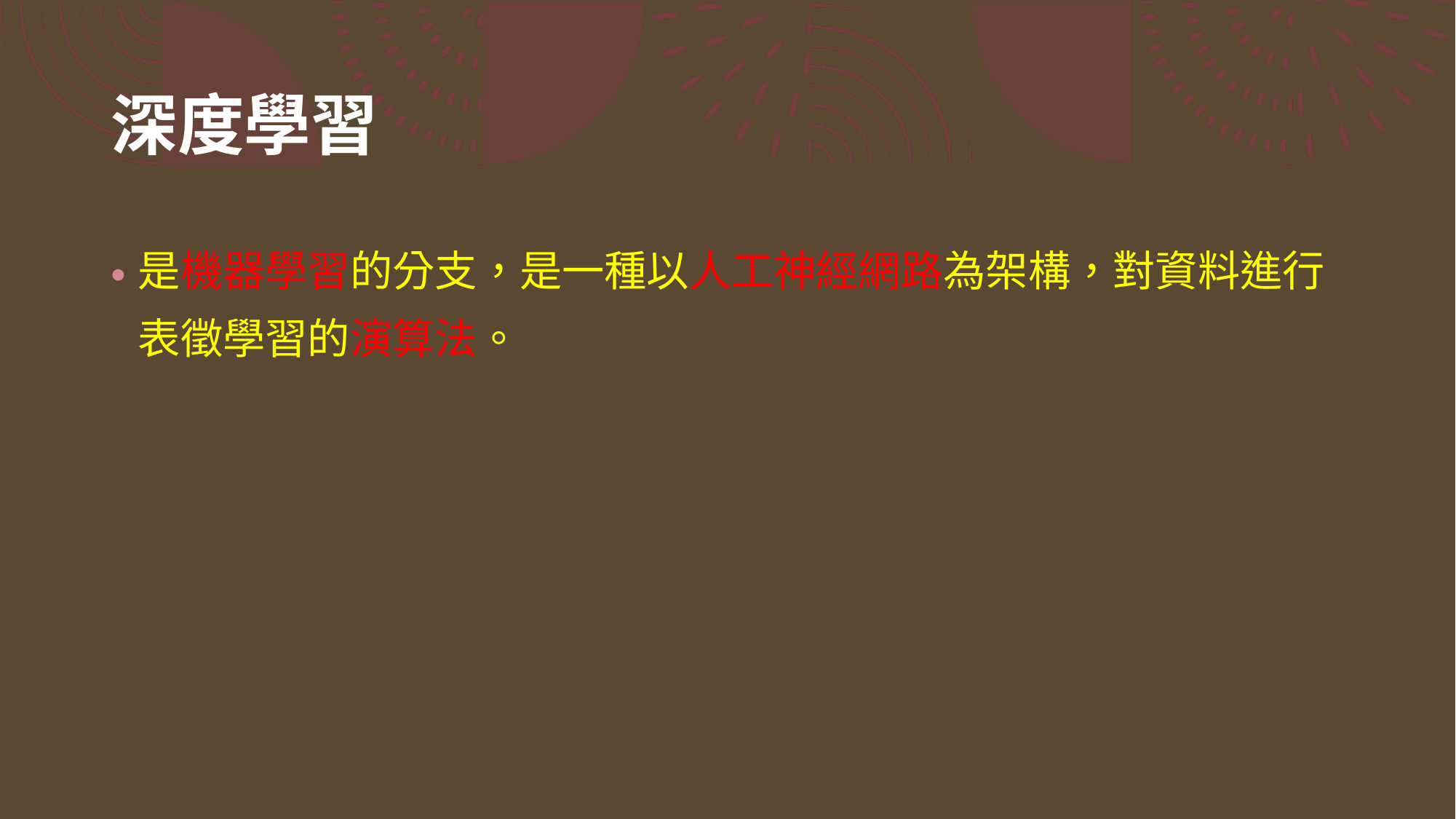

# 深度學習
是機器學習的分支，是一種以人工神經網路為架構，對資料進行表徵學習的演算法。